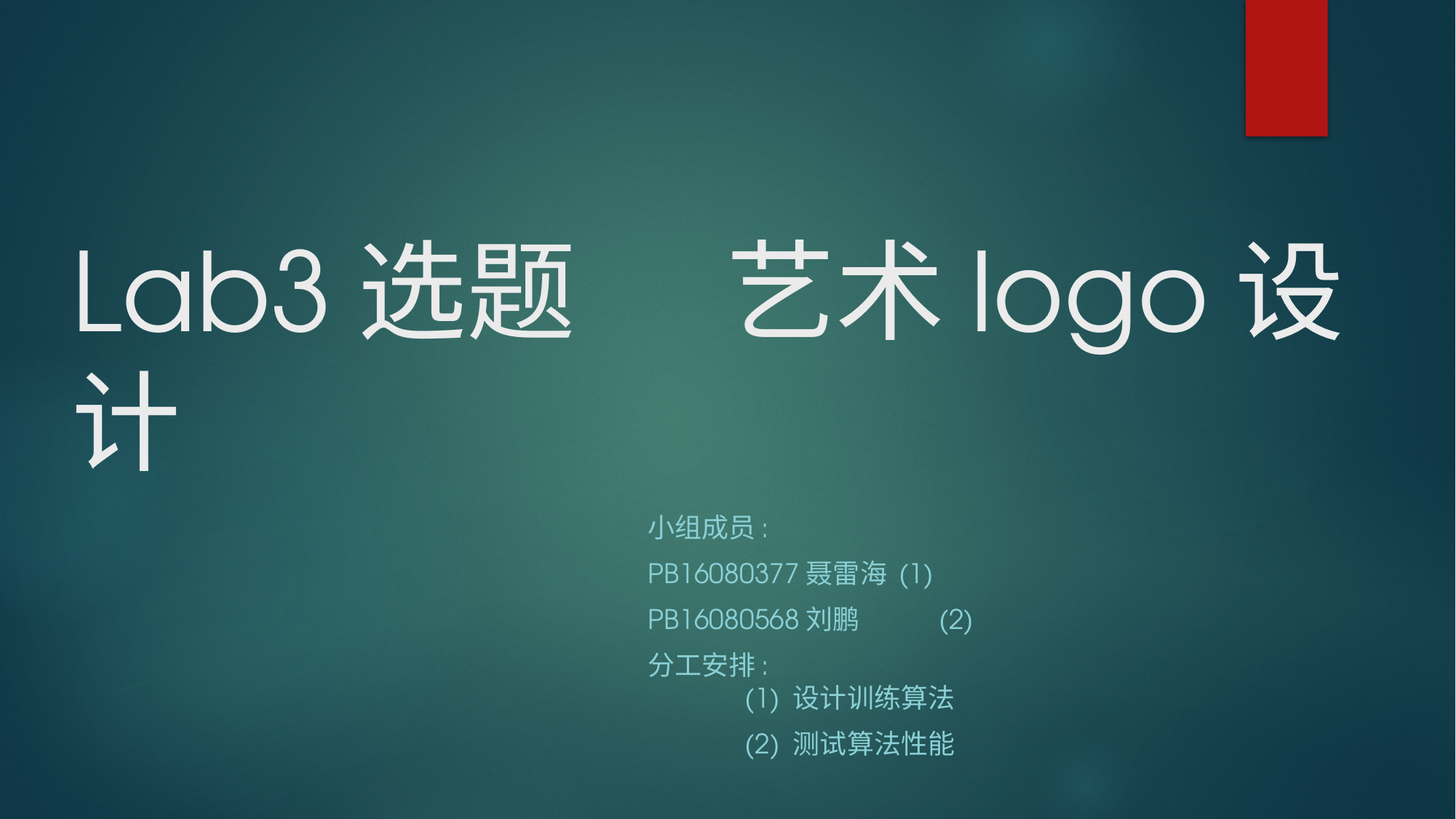

# Lab3选题 		艺术logo设计
小组成员:
PB16080377聂雷海 (1)
PB16080568刘鹏	(2)
分工安排:
	(1) 设计训练算法
	(2) 测试算法性能